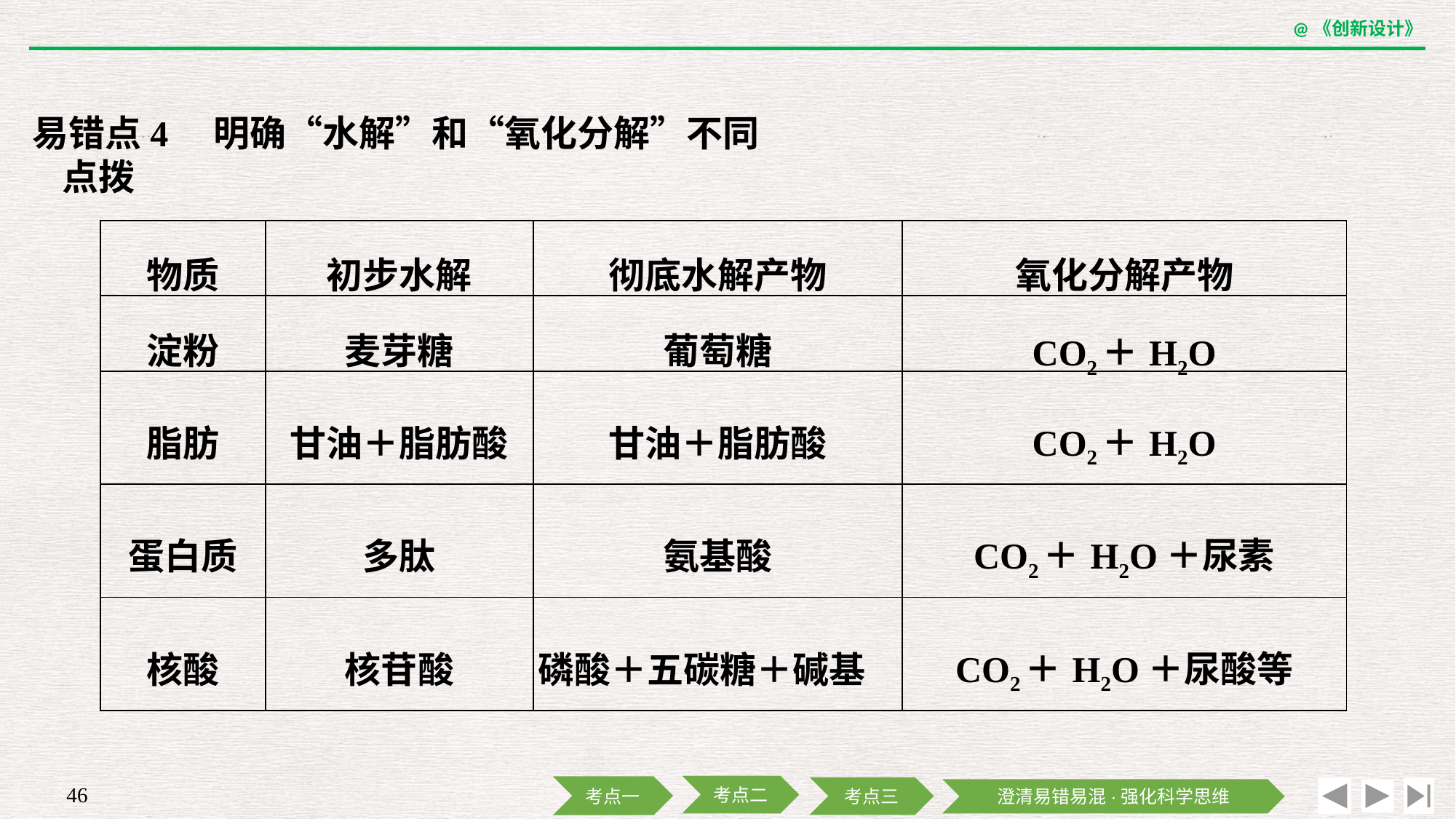

易错点4　明确“水解”和“氧化分解”不同
	点拨
| 物质 | 初步水解 | 彻底水解产物 | 氧化分解产物 |
| --- | --- | --- | --- |
| 淀粉 | 麦芽糖 | 葡萄糖 | CO2＋H2O |
| 脂肪 | 甘油＋脂肪酸 | 甘油＋脂肪酸 | CO2＋H2O |
| 蛋白质 | 多肽 | 氨基酸 | CO2＋H2O＋尿素 |
| 核酸 | 核苷酸 | 磷酸＋五碳糖＋碱基 | CO2＋H2O＋尿酸等 |